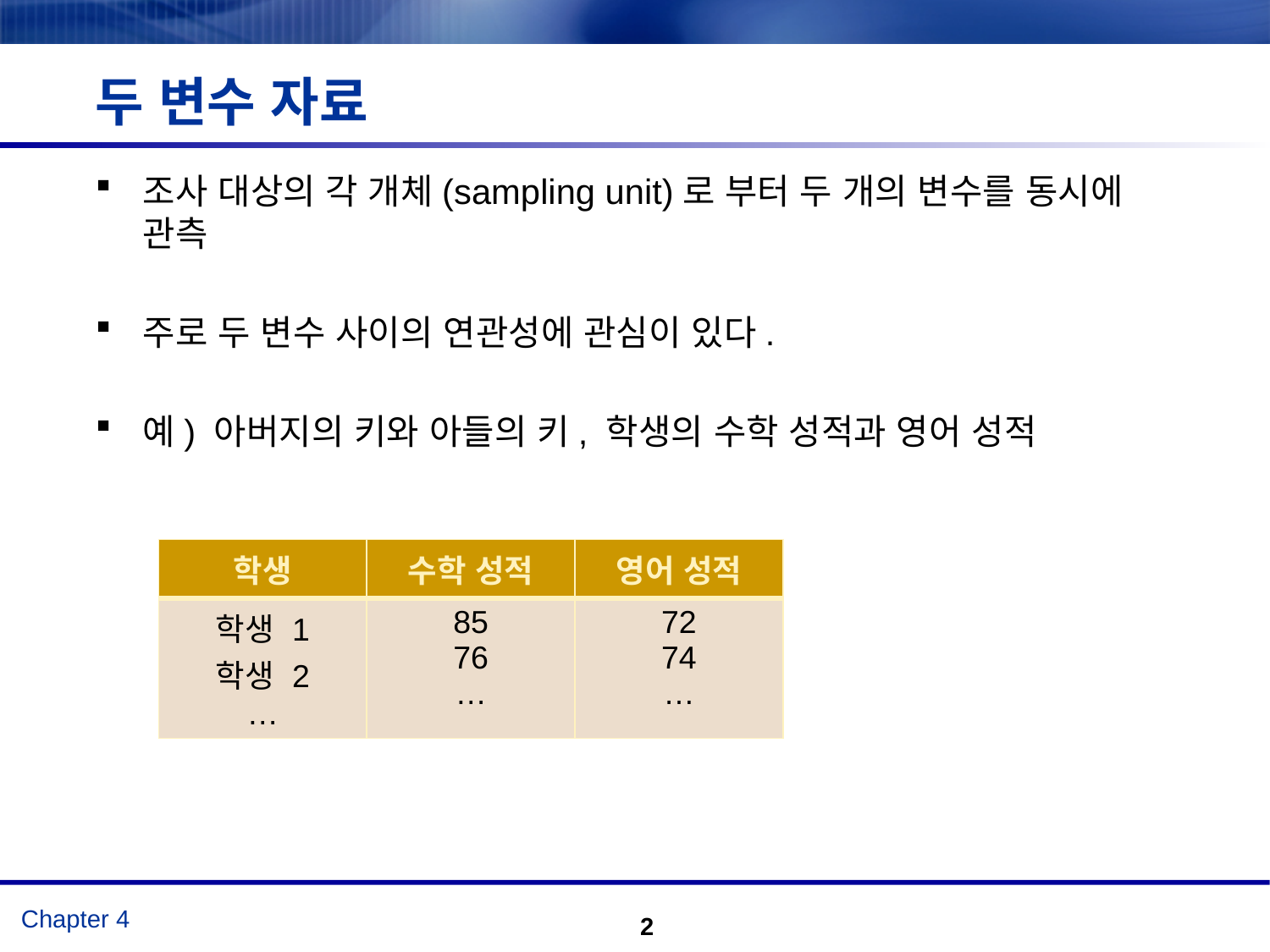

# 두 변수 자료
조사 대상의 각 개체(sampling unit)로 부터 두 개의 변수를 동시에 관측

주로 두 변수 사이의 연관성에 관심이 있다.

예) 아버지의 키와 아들의 키, 학생의 수학 성적과 영어 성적
| 학생 | 수학 성적 | 영어 성적 |
| --- | --- | --- |
| 학생 1 학생 2 … | 85 76 … | 72 74 … |
2